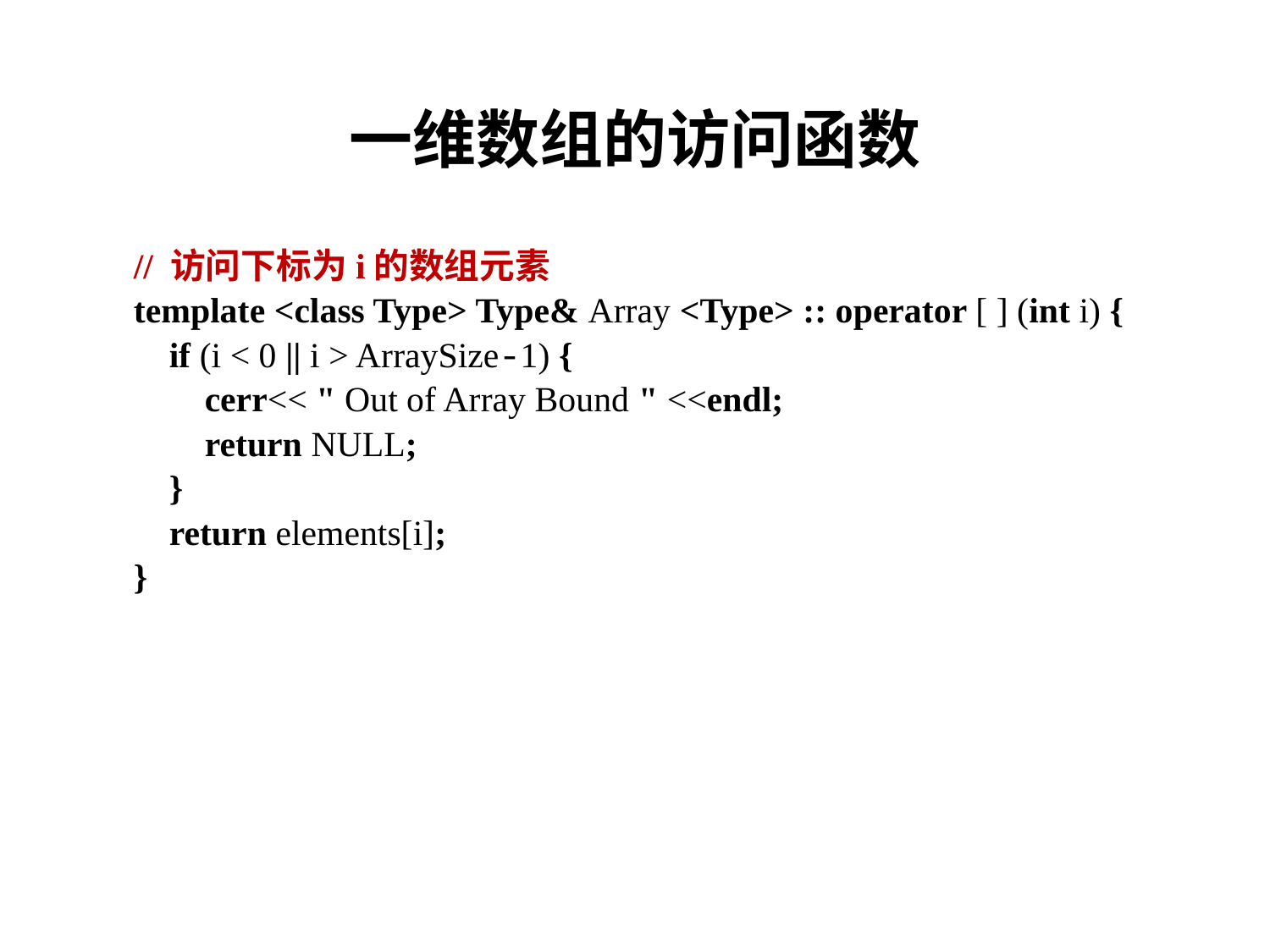

# 一维数组的访问函数
// 访问下标为i的数组元素
template <class Type> Type& Array <Type> :: operator [ ] (int i) {
    if (i < 0 || i > ArraySize-1) {
        cerr<< " Out of Array Bound " <<endl;
        return NULL;
    }
    return elements[i];
}